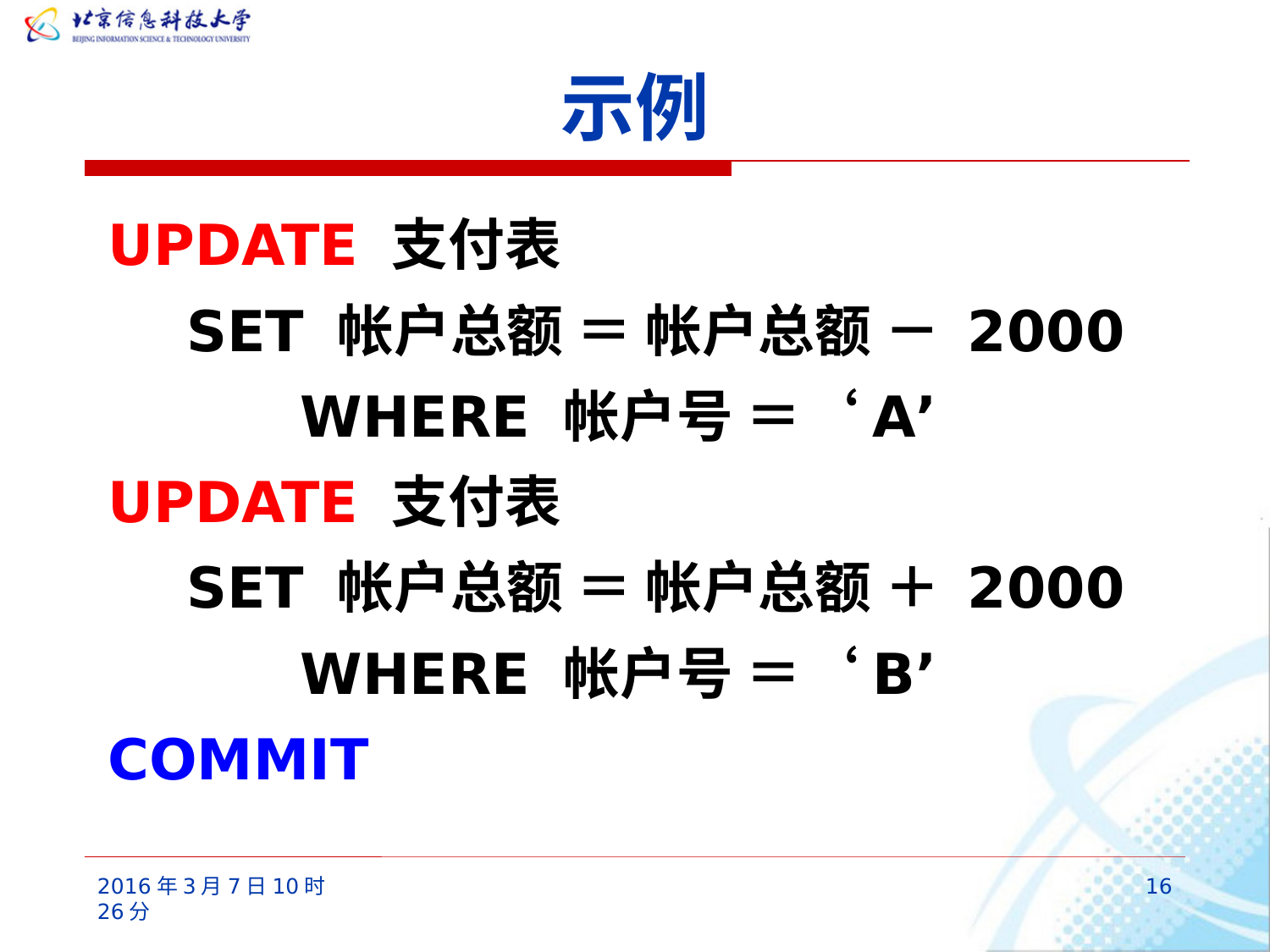

# 示例
UPDATE 支付表
    SET 帐户总额 ＝ 帐户总额 － 2000
		WHERE 帐户号 ＝‘A’
UPDATE 支付表
    SET 帐户总额 ＝ 帐户总额 ＋ 2000
		WHERE 帐户号 ＝‘B’
COMMIT
2016年3月7日10时26分
16